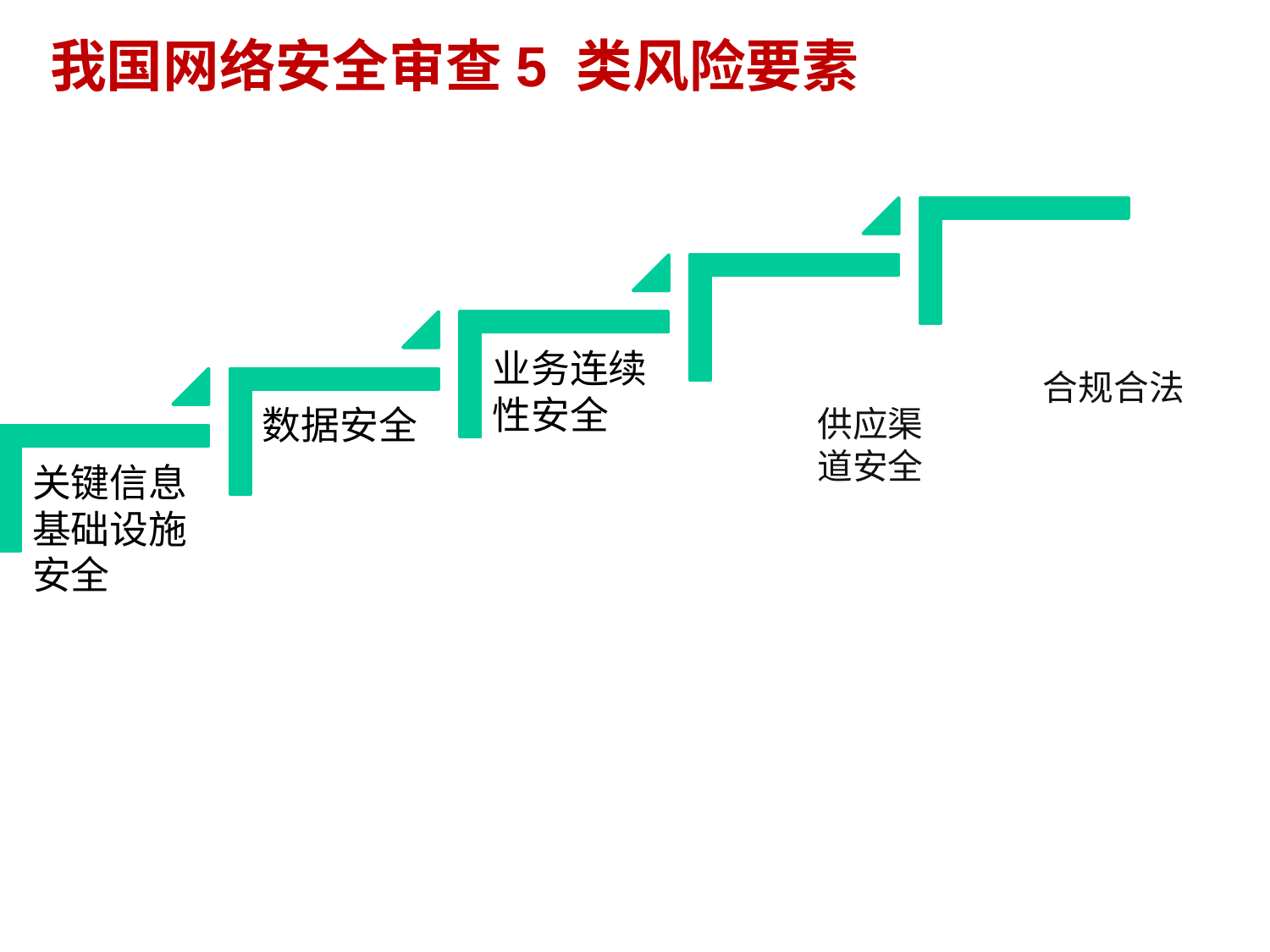

我国网络安全审查5 类风险要素
关键信息基础设施安全
数据安全
业务连续性安全

合规合法
供应渠道安全